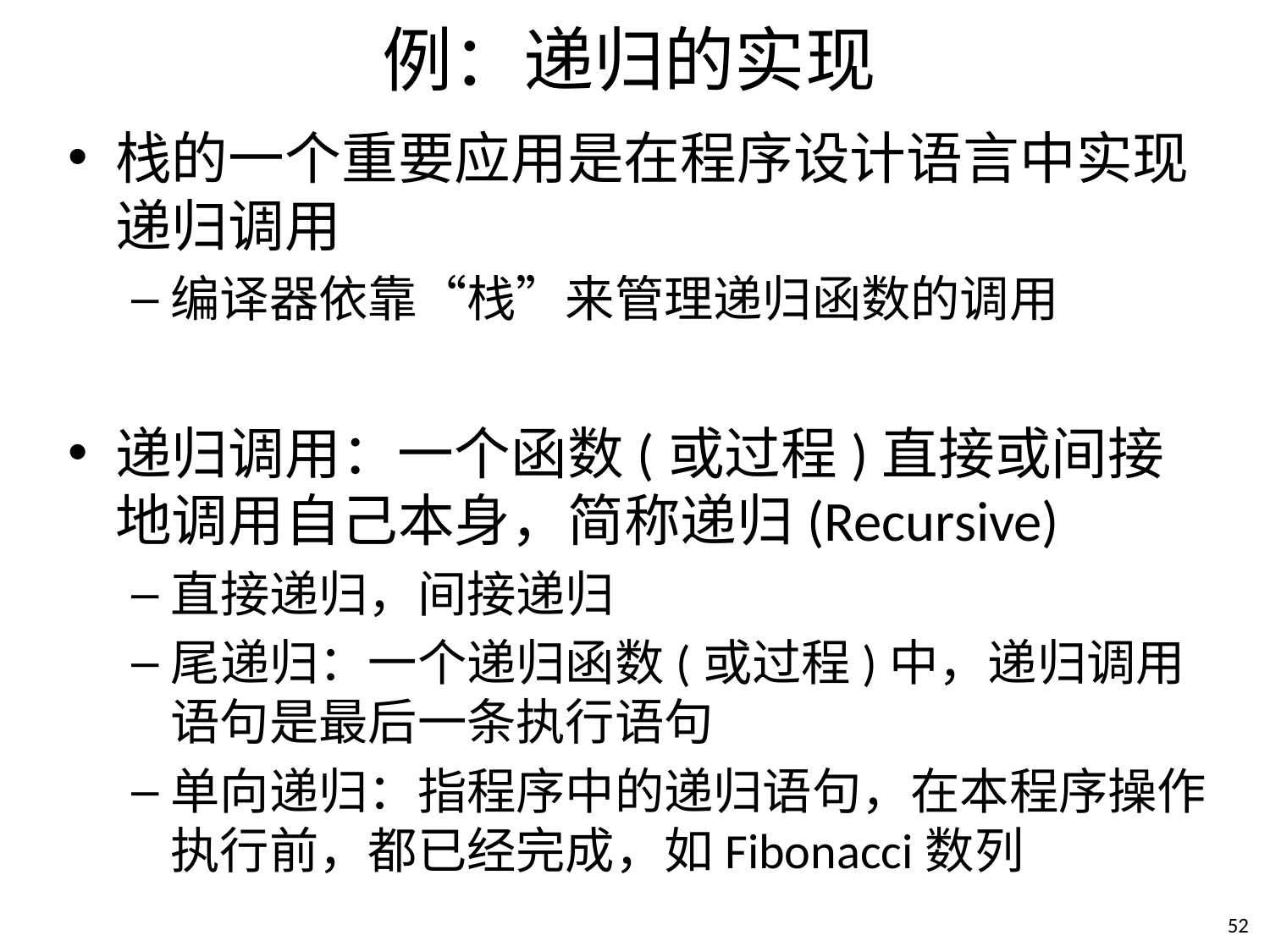

# 例：递归的实现
栈的一个重要应用是在程序设计语言中实现递归调用
编译器依靠“栈”来管理递归函数的调用

递归调用：一个函数(或过程)直接或间接地调用自己本身，简称递归(Recursive)
直接递归，间接递归
尾递归：一个递归函数(或过程)中，递归调用语句是最后一条执行语句
单向递归：指程序中的递归语句，在本程序操作执行前，都已经完成，如Fibonacci数列

52